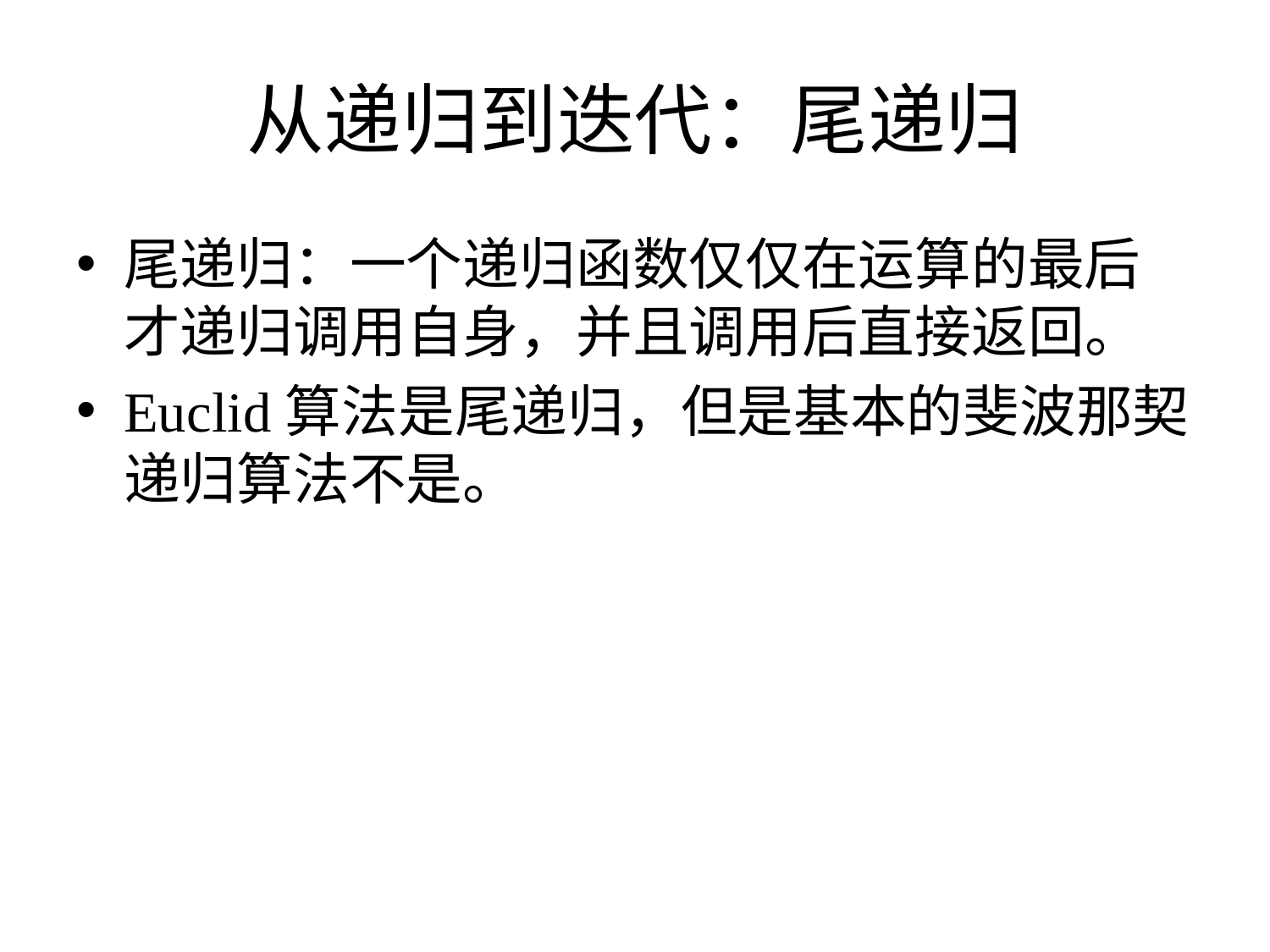

# 从递归到迭代：尾递归
尾递归：一个递归函数仅仅在运算的最后才递归调用自身，并且调用后直接返回。
Euclid算法是尾递归，但是基本的斐波那契递归算法不是。